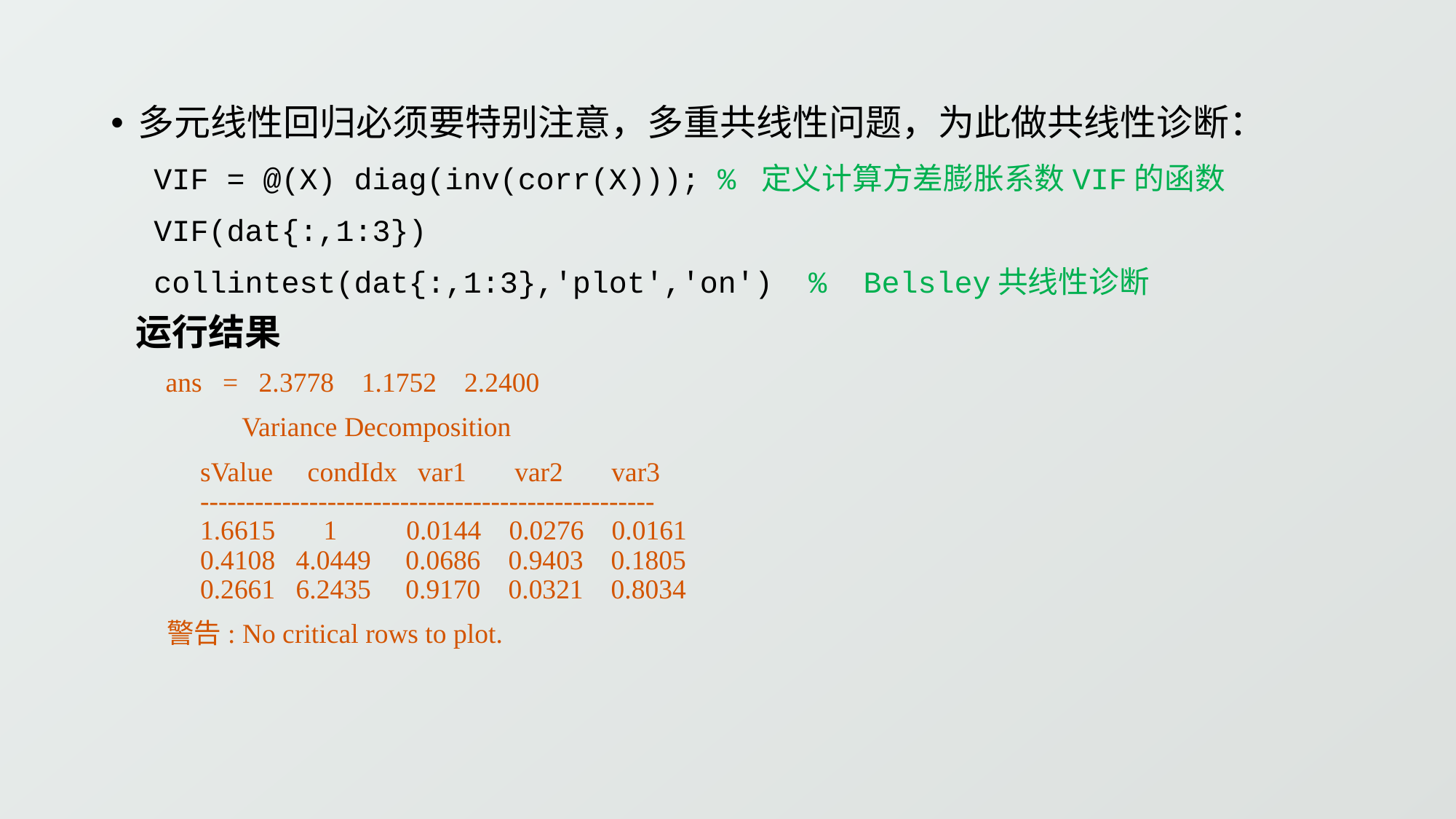

多元线性回归必须要特别注意，多重共线性问题，为此做共线性诊断：
VIF = @(X) diag(inv(corr(X))); % 定义计算方差膨胀系数VIF的函数
VIF(dat{:,1:3})
collintest(dat{:,1:3},'plot','on')  %  Belsley共线性诊断
  运行结果
    ans   =   2.3778    1.1752    2.2400
               Variance Decomposition
         sValue     condIdx   var1       var2       var3  
         --------------------------------------------------
         1.6615       1          0.0144    0.0276    0.0161 
         0.4108   4.0449     0.0686    0.9403    0.1805 
         0.2661   6.2435     0.9170    0.0321    0.8034
        警告: No critical rows to plot.